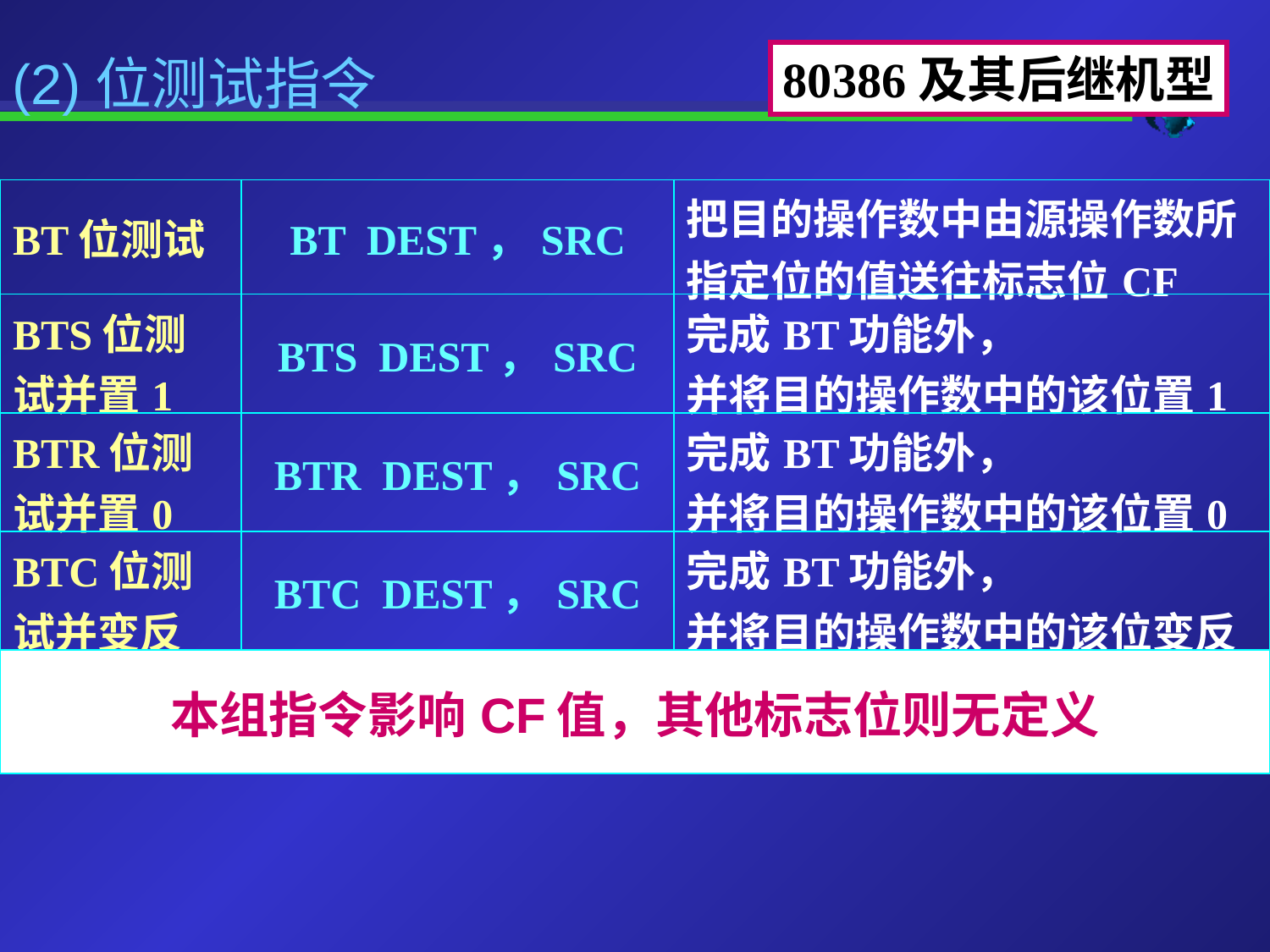

(2)位测试指令
80386及其后继机型
| BT位测试 | BT DEST，SRC | 把目的操作数中由源操作数所指定位的值送往标志位CF |
| --- | --- | --- |
| BTS位测试并置1 | BTS DEST，SRC | 完成BT功能外， 并将目的操作数中的该位置1 |
| BTR位测试并置0 | BTR DEST，SRC | 完成BT功能外， 并将目的操作数中的该位置0 |
| BTC位测试并变反 | BTC DEST，SRC | 完成BT功能外， 并将目的操作数中的该位变反 |
| 本组指令影响CF值，其他标志位则无定义 |  |  |
60